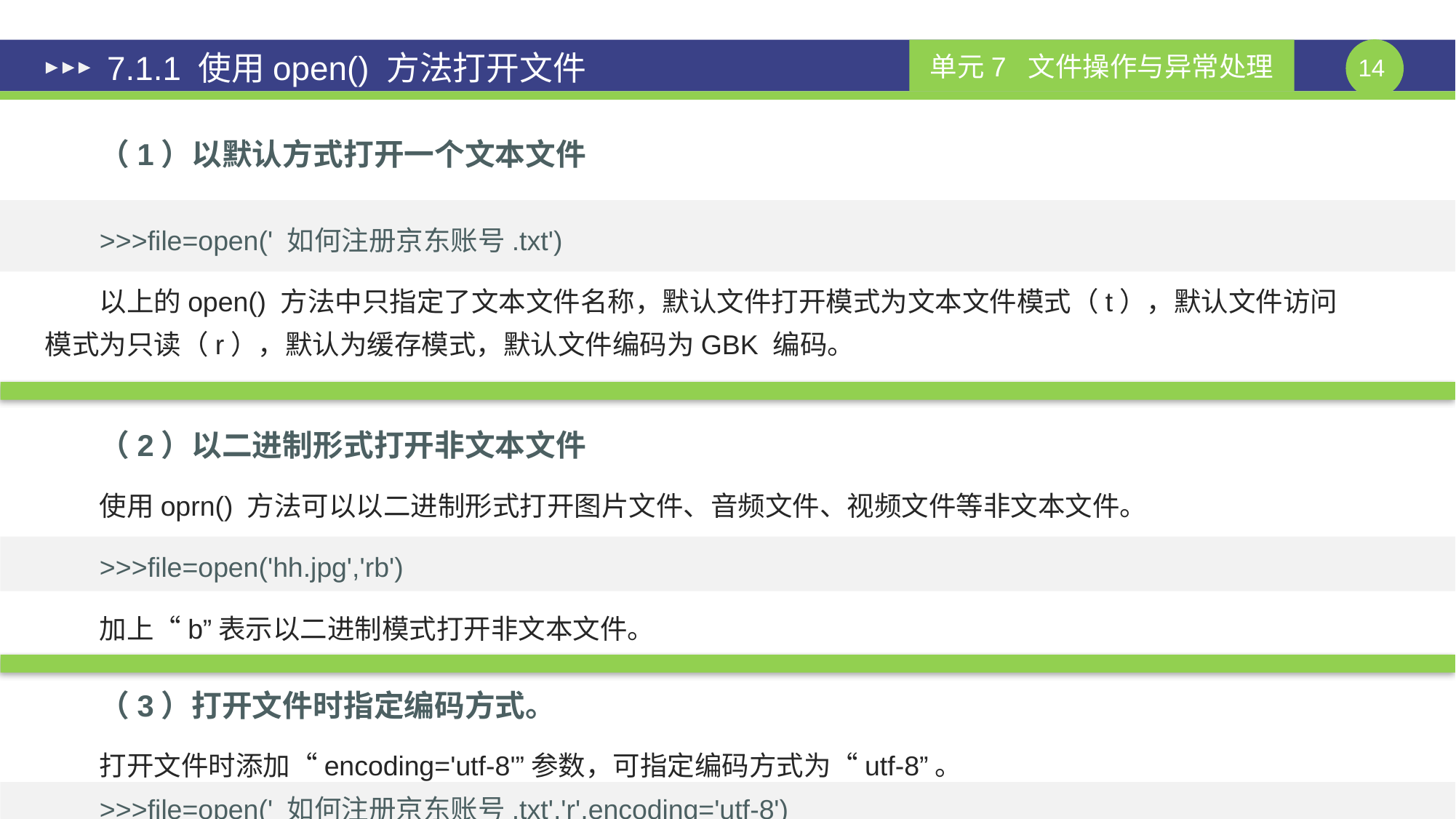

# 7.1.1 使用open() 方法打开文件
（1）以默认方式打开一个文本文件

>>>file=open(' 如何注册京东账号.txt')

以上的open() 方法中只指定了文本文件名称，默认文件打开模式为文本文件模式（t），默认文件访问模式为只读（r），默认为缓存模式，默认文件编码为GBK 编码。

（2）以二进制形式打开非文本文件
使用oprn() 方法可以以二进制形式打开图片文件、音频文件、视频文件等非文本文件。

>>>file=open('hh.jpg','rb')

加上“b”表示以二进制模式打开非文本文件。

（3）打开文件时指定编码方式。
打开文件时添加“encoding='utf-8'”参数，可指定编码方式为“utf-8”。
>>>file=open(' 如何注册京东账号.txt','r',encoding='utf-8')